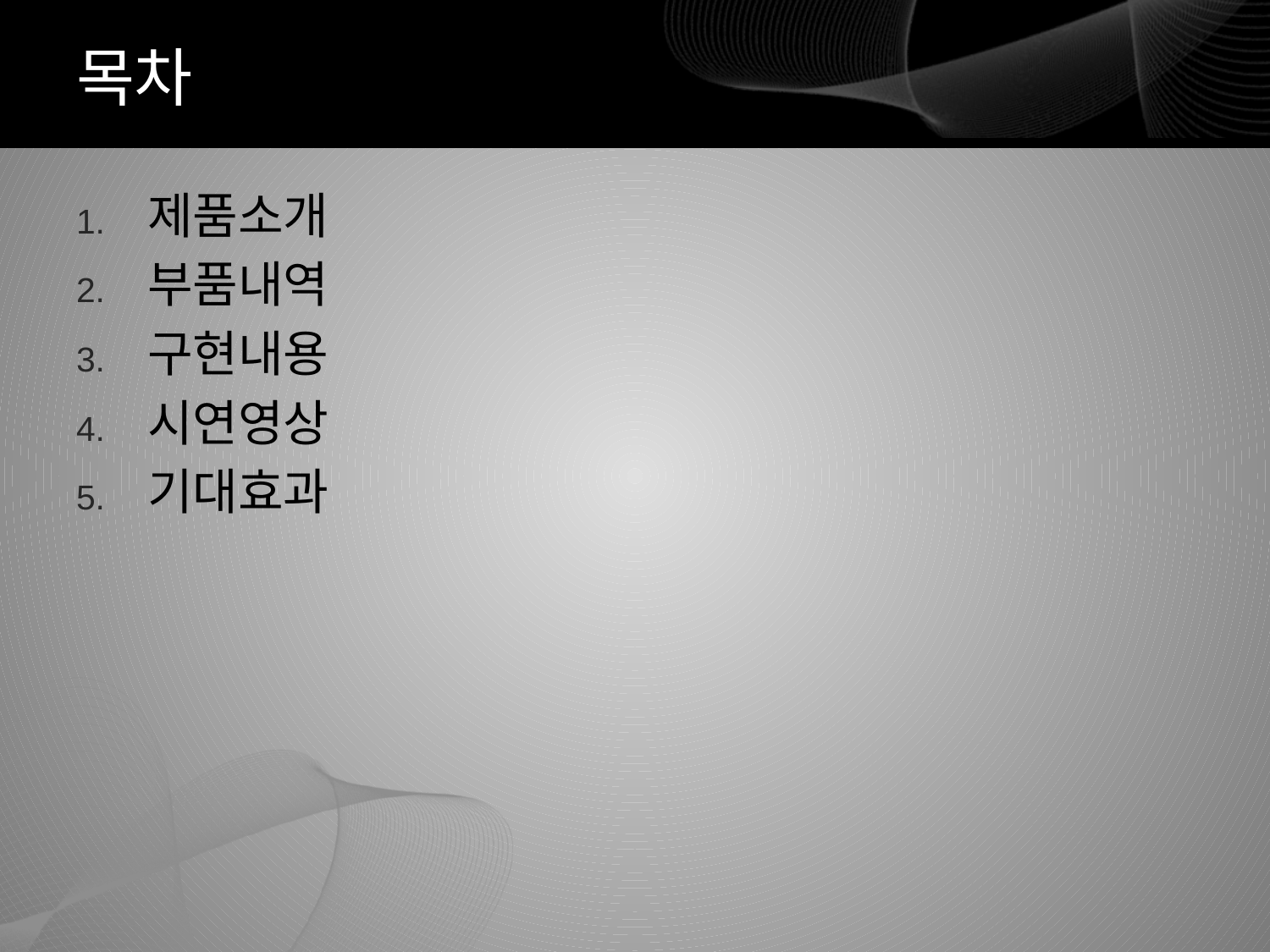

# 목차
제품소개
부품내역
구현내용
시연영상
기대효과